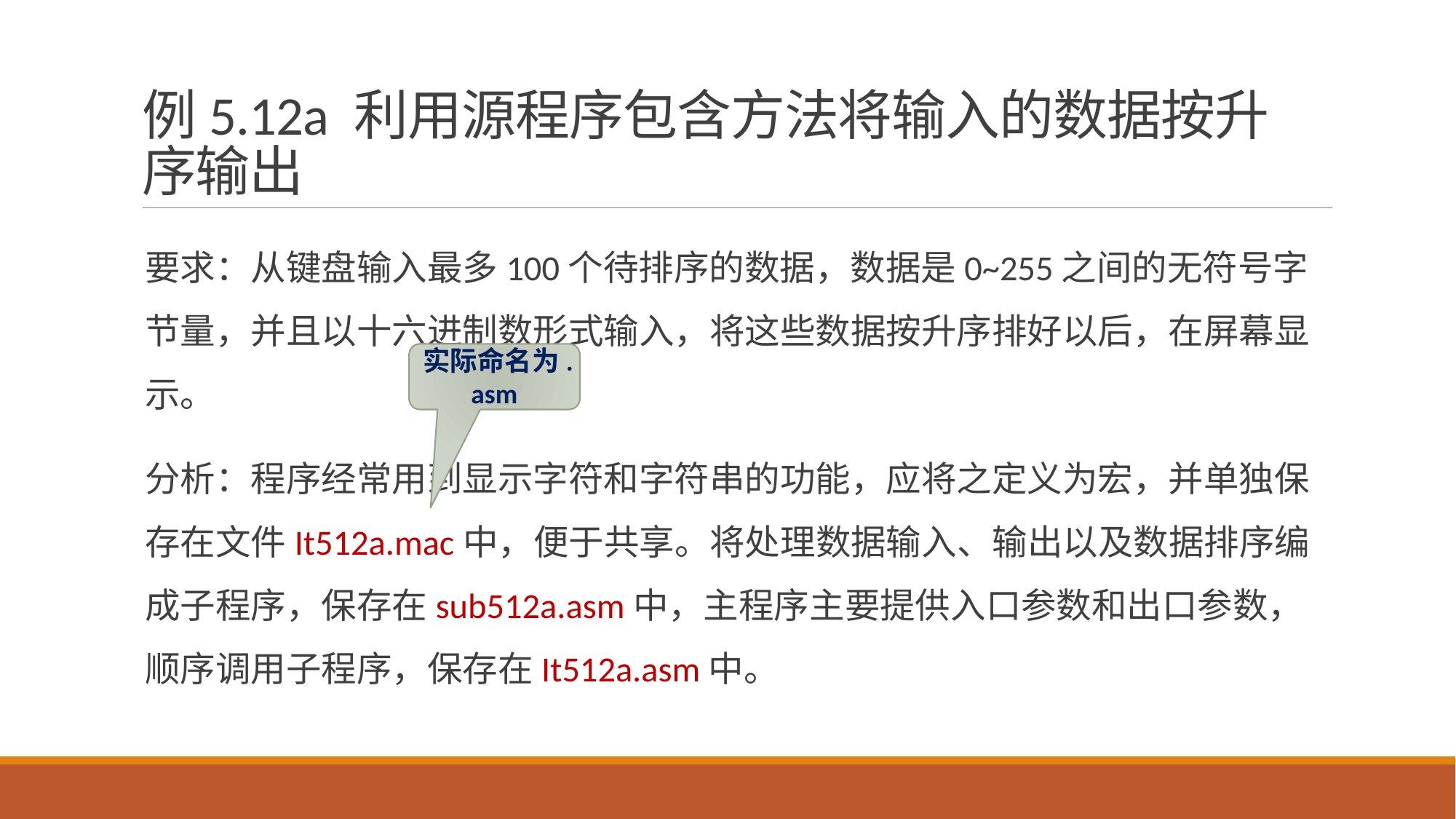

# 例5.12a 利用源程序包含方法将输入的数据按升序输出
要求：从键盘输入最多100个待排序的数据，数据是0~255之间的无符号字节量，并且以十六进制数形式输入，将这些数据按升序排好以后，在屏幕显示。
分析：程序经常用到显示字符和字符串的功能，应将之定义为宏，并单独保存在文件It512a.mac中，便于共享。将处理数据输入、输出以及数据排序编成子程序，保存在sub512a.asm中，主程序主要提供入口参数和出口参数，顺序调用子程序，保存在It512a.asm中。
实际命名为.asm